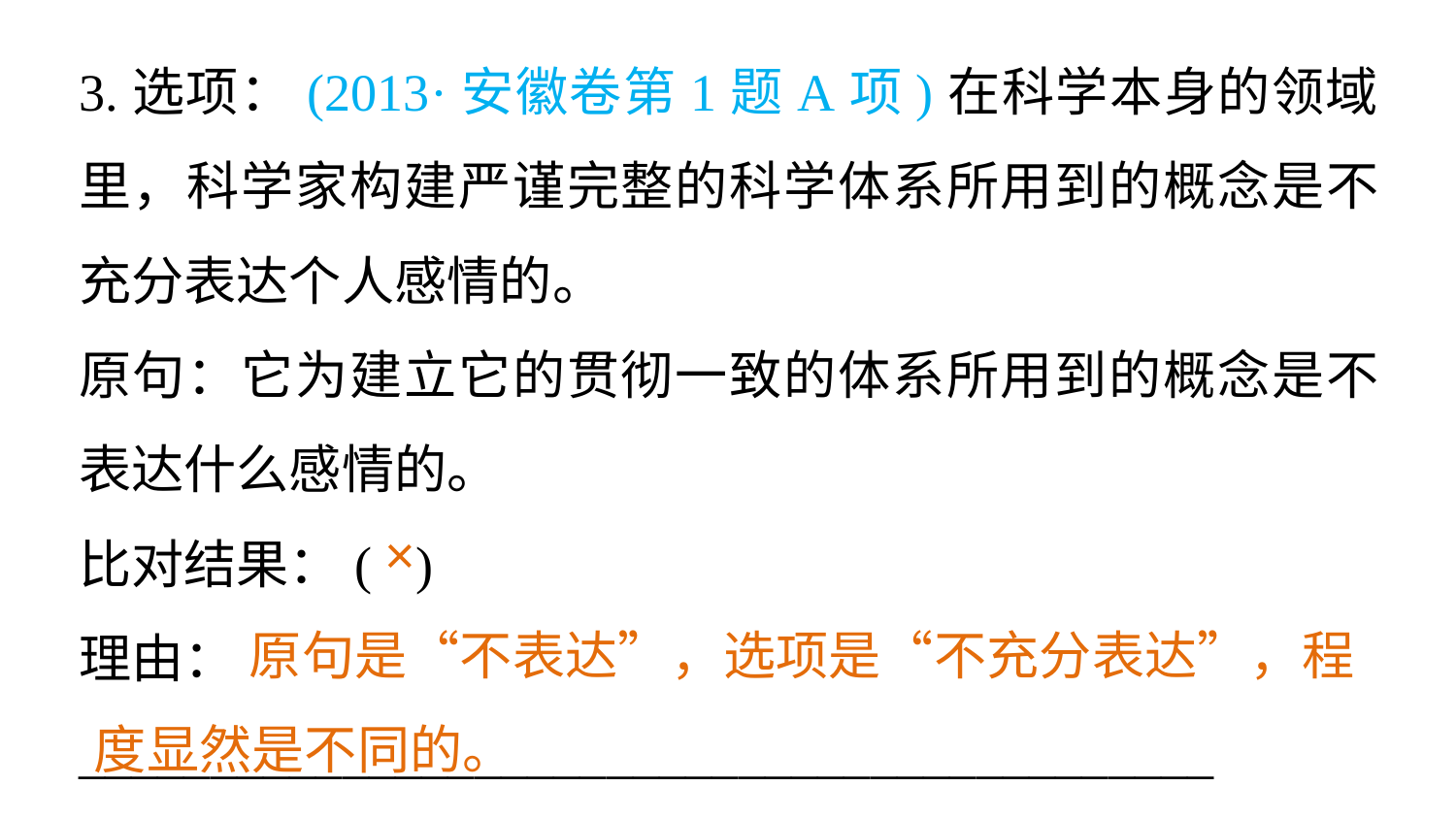

3.选项：(2013·安徽卷第1题A项)在科学本身的领域里，科学家构建严谨完整的科学体系所用到的概念是不充分表达个人感情的。
原句：它为建立它的贯彻一致的体系所用到的概念是不表达什么感情的。
比对结果：(   )
理由：___________________________________________
_________________
×
            原句是“不表达”，选项是“不充分表达”，程度显然是不同的。